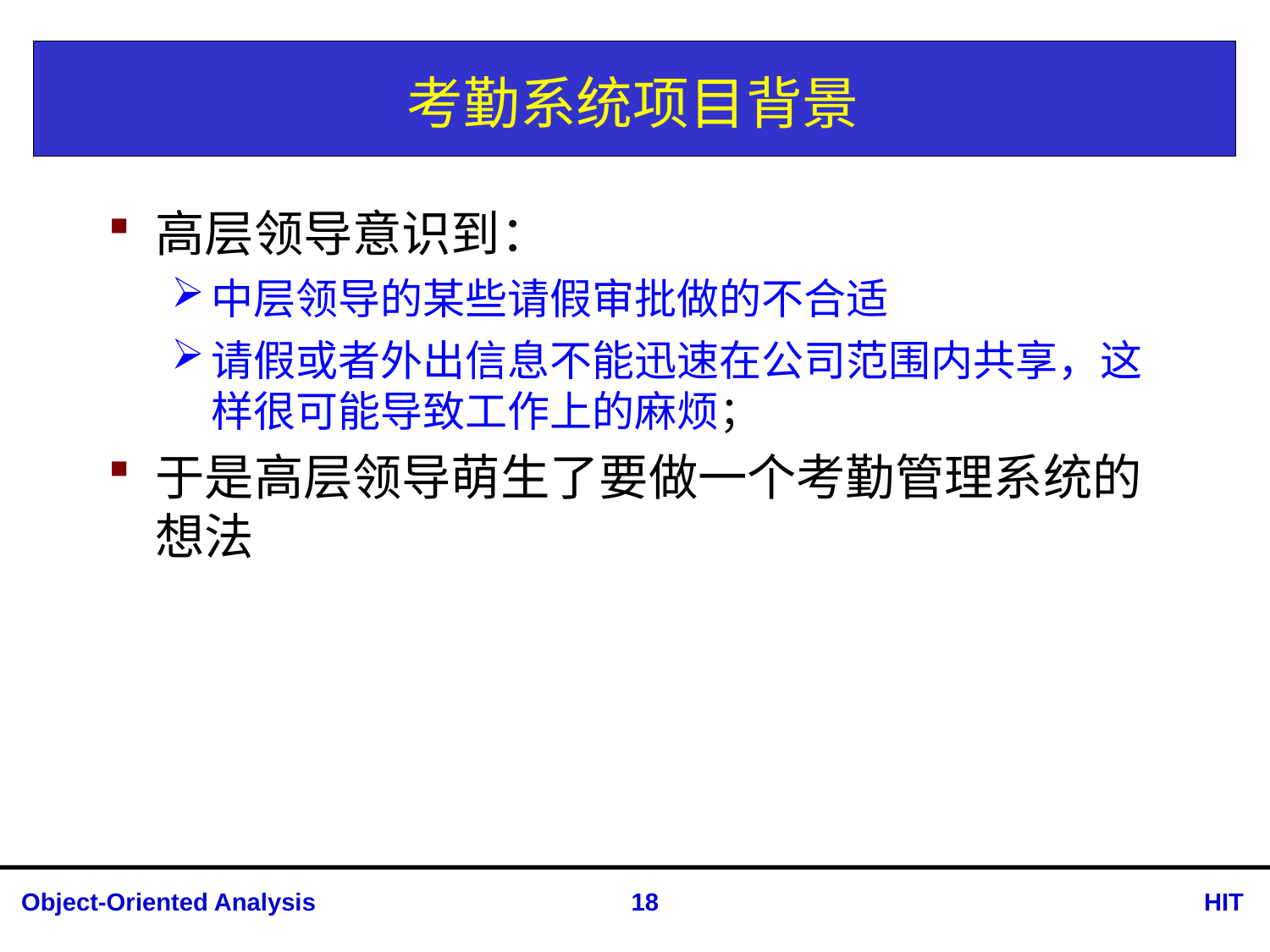

# 考勤系统项目背景
高层领导意识到：
中层领导的某些请假审批做的不合适
请假或者外出信息不能迅速在公司范围内共享，这样很可能导致工作上的麻烦；
于是高层领导萌生了要做一个考勤管理系统的想法